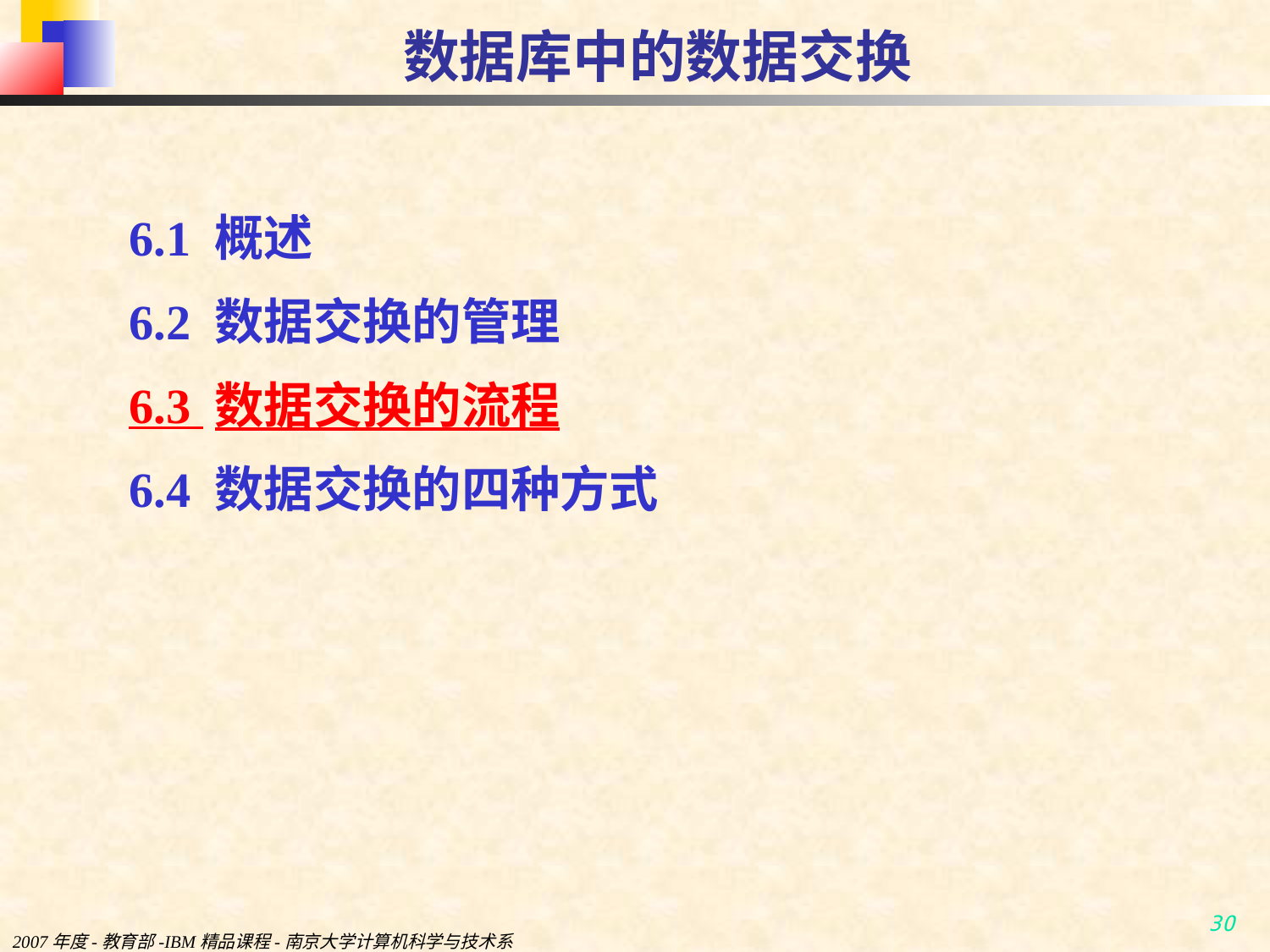

# 数据库中的数据交换

6.1 概述
6.2 数据交换的管理
6.3 数据交换的流程
6.4 数据交换的四种方式
30
2007年度-教育部-IBM精品课程-南京大学计算机科学与技术系